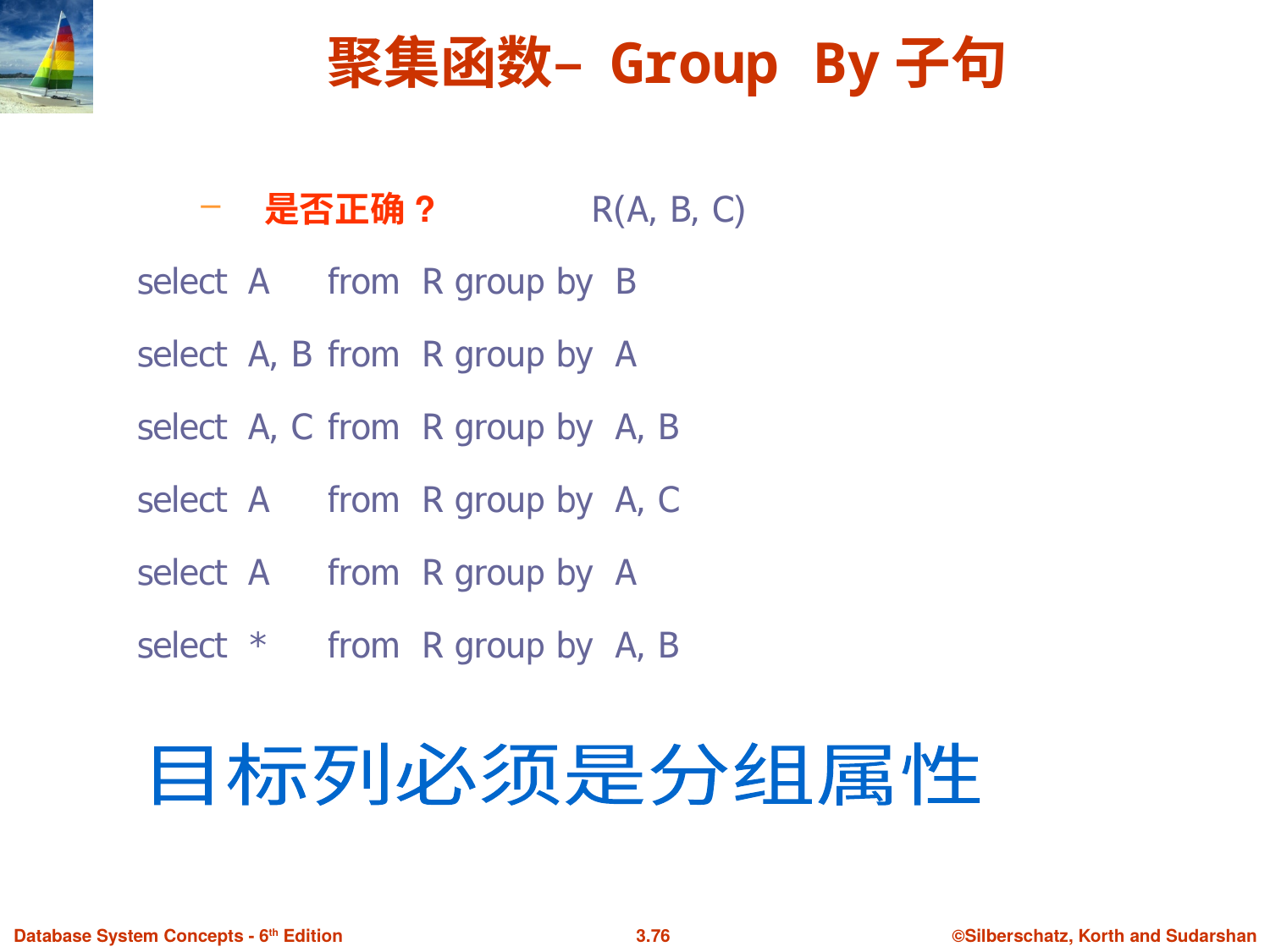

# 聚集函数– Group By子句
是否正确?                R(A, B, C)
select  A	from  R	group by  B
select  A, B	from  R	group by  A
select  A, C	from  R	group by  A, B
select  A	from  R	group by  A, C
select  A	from  R	group by  A
select  *	from  R	group by  A, B
目标列必须是分组属性